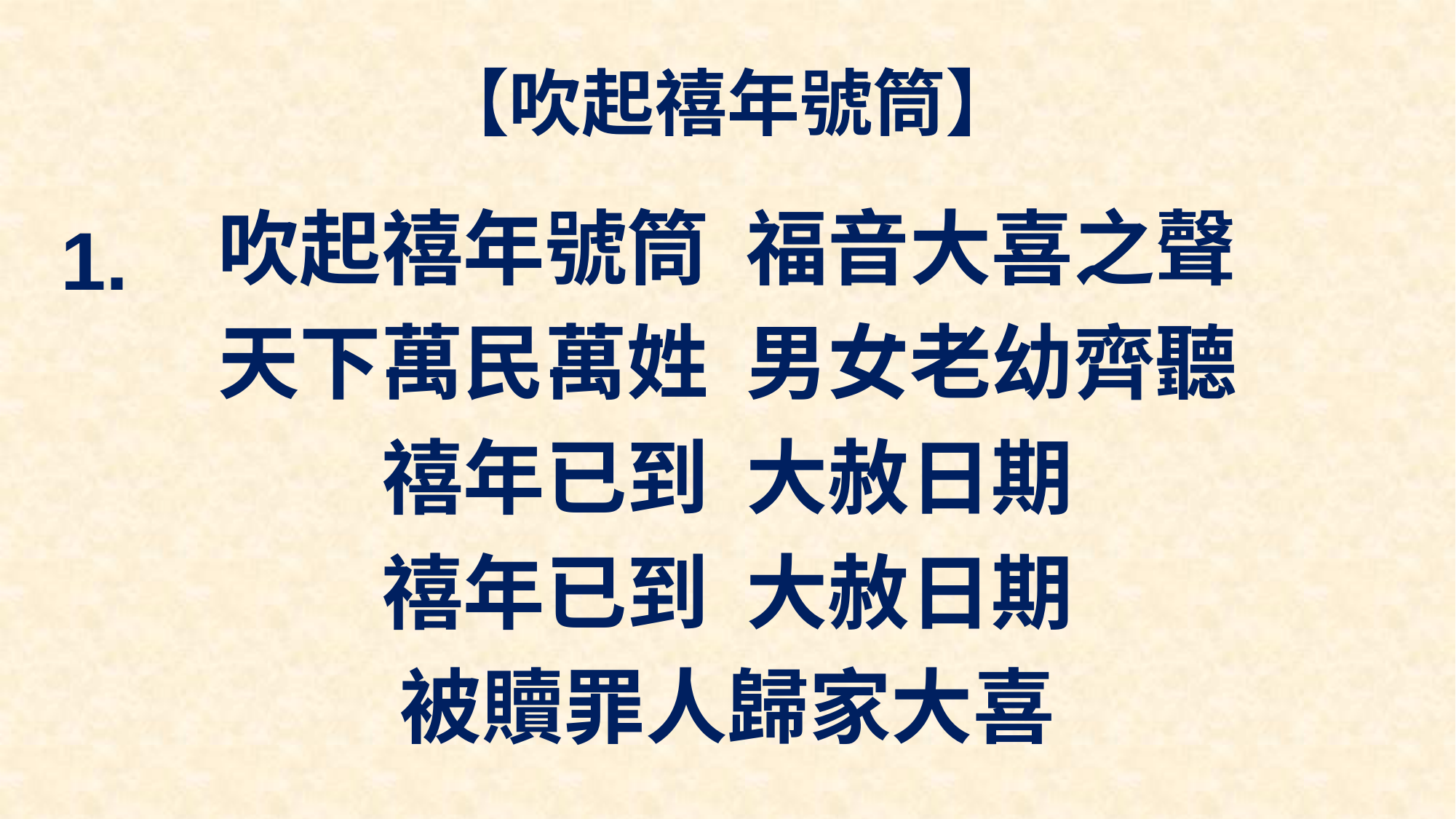

# 【吹起禧年號筒】
吹起禧年號筒  福音大喜之聲
天下萬民萬姓  男女老幼齊聽
禧年已到  大赦日期
禧年已到  大赦日期
被贖罪人歸家大喜
1.